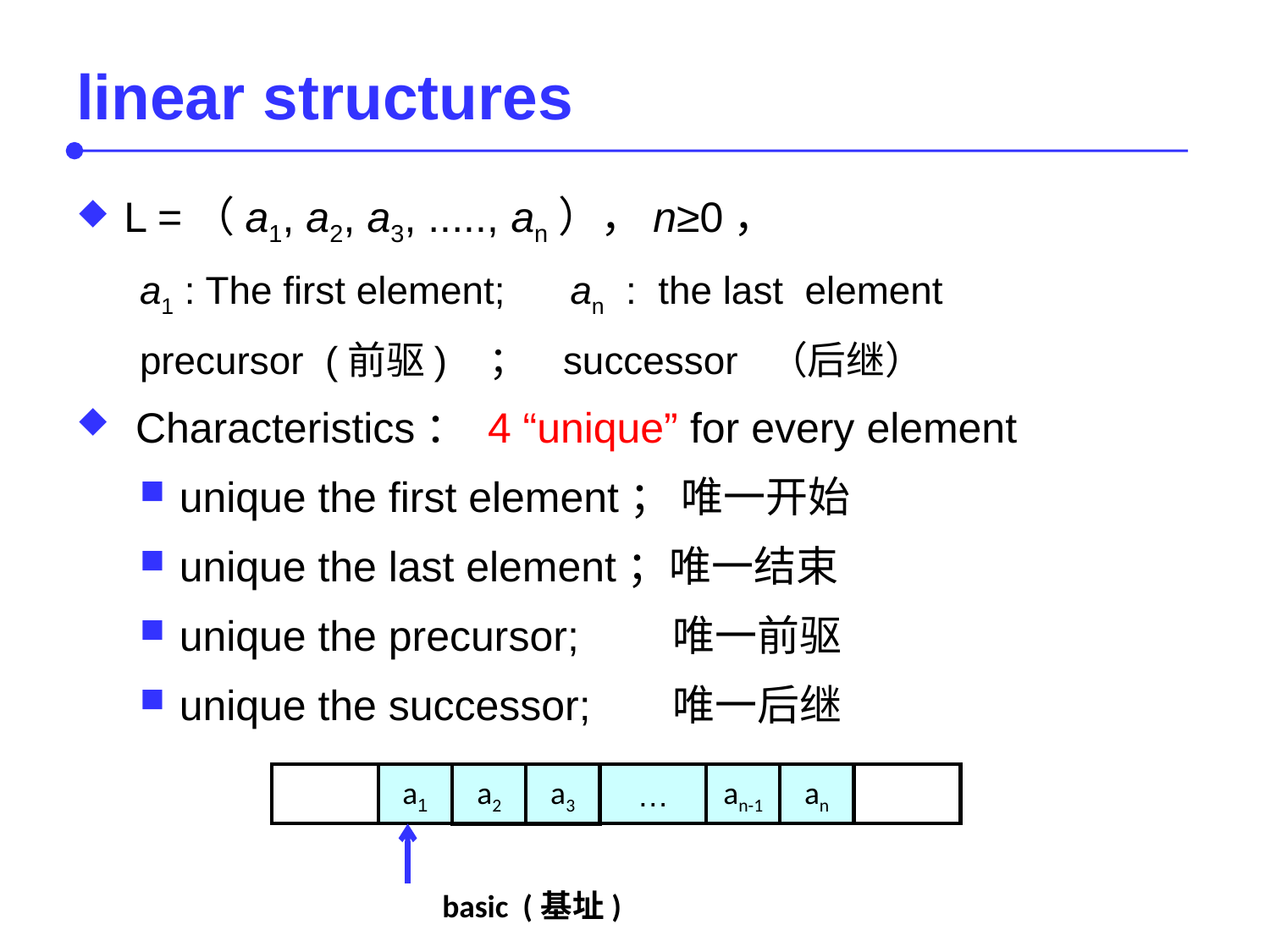

# linear structures
L =（a1, a2, a3, ....., an），n≥0，
a1 : The first element;      an  :  the last  element
precursor  (前驱)   ；   successor  （后继）
 Characteristics： 4 “unique” for every element
unique the first element； 唯一开始
unique the last element；唯一结束
unique the precursor;       唯一前驱
unique the successor;      唯一后继

a1
…
an-1
an
a2
a3
basic  (基址)